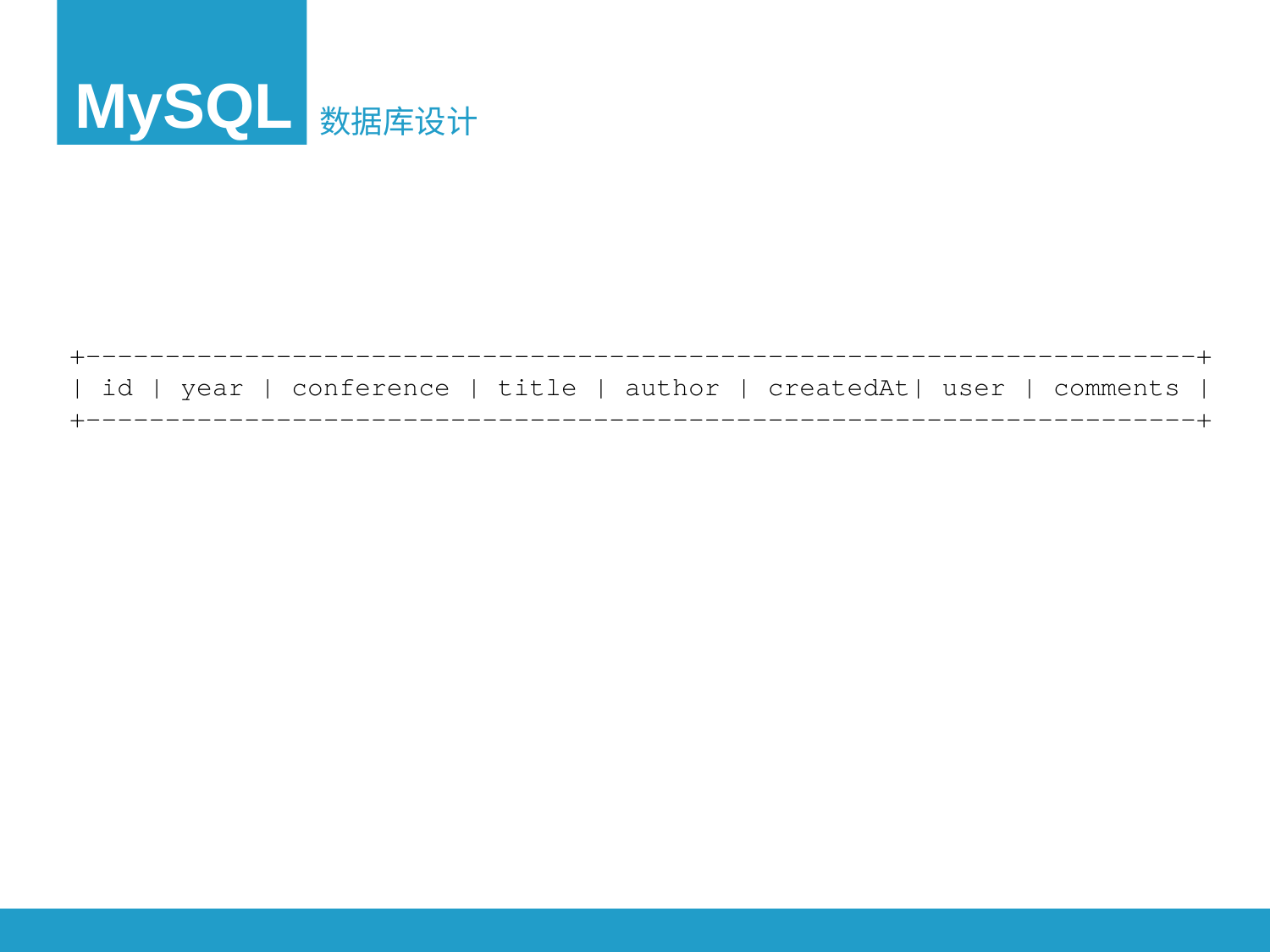

MySQL
数据库设计
+----------------------------------------------------------------------+
| id | year | conference | title | author | createdAt| user | comments |
+----------------------------------------------------------------------+